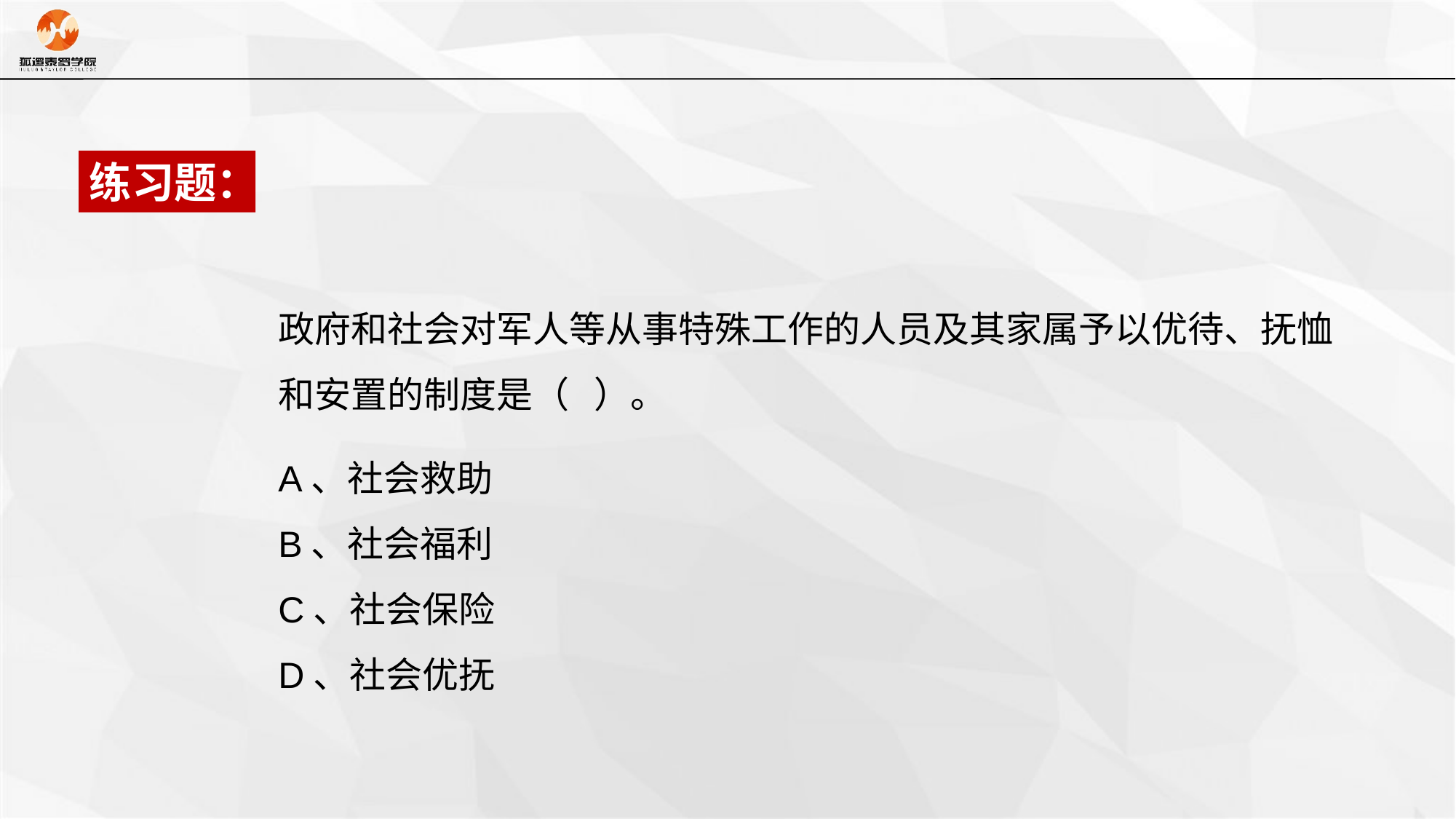

练习题：
政府和社会对军人等从事特殊工作的人员及其家属予以优待、抚恤和安置的制度是（   ）。
A、社会救助
B、社会福利
C、社会保险
D、社会优抚